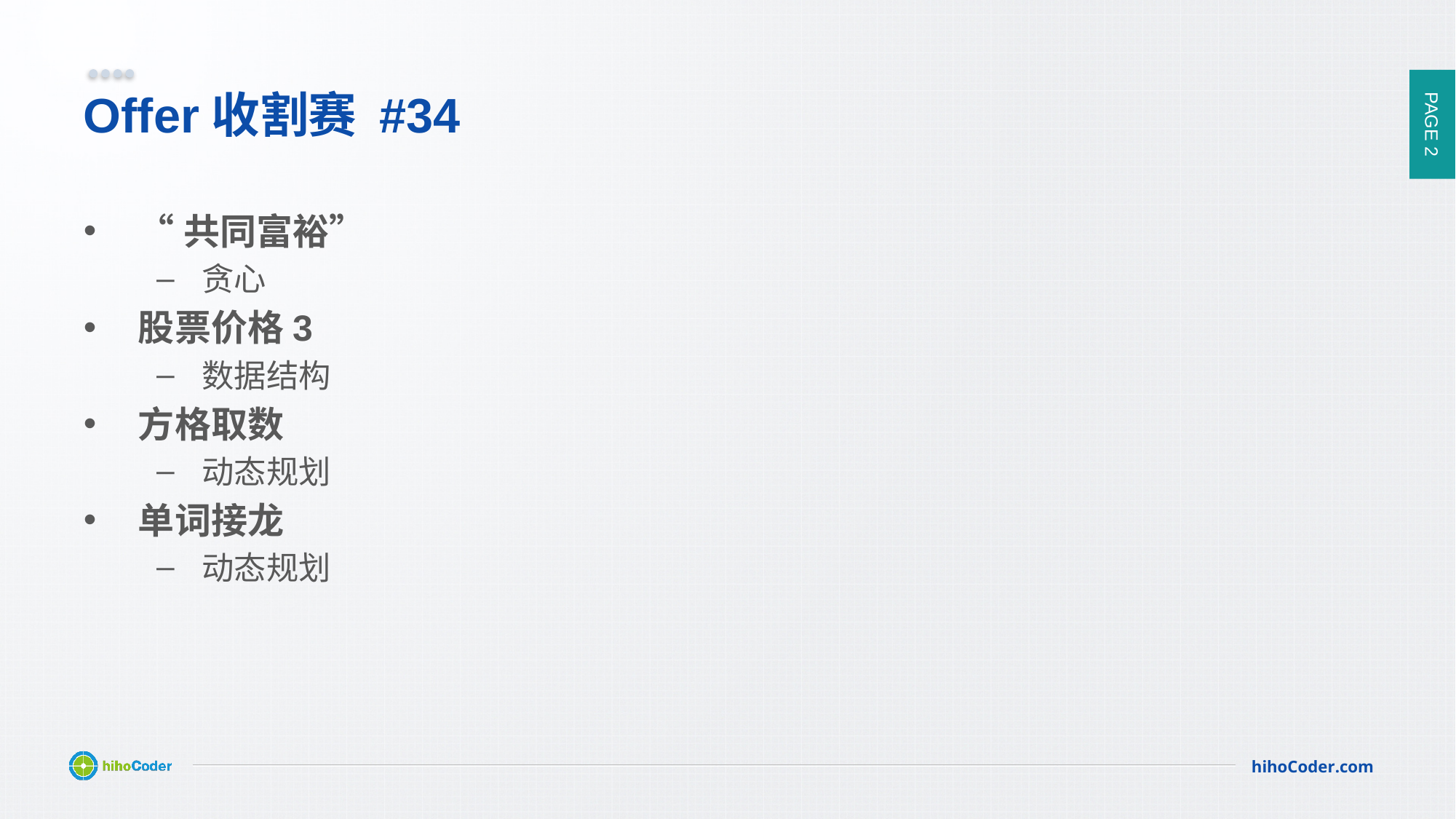

# Offer收割赛 #34

“共同富裕”
贪心
股票价格3
数据结构
方格取数
动态规划
单词接龙
动态规划